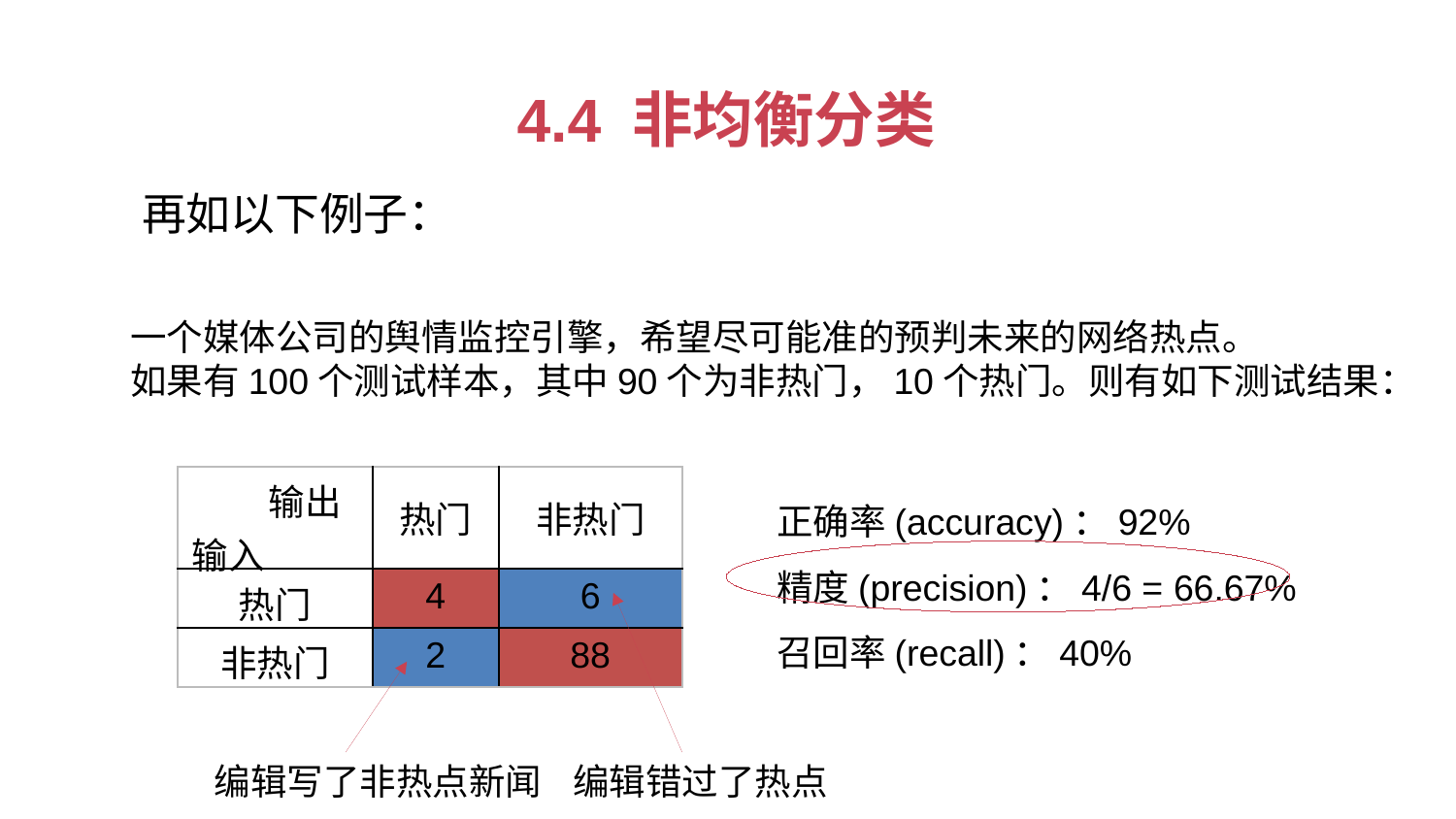

4.4 非均衡分类
再如以下例子：
一个媒体公司的舆情监控引擎，希望尽可能准的预判未来的网络热点。
如果有100个测试样本，其中90个为非热门，10个热门。则有如下测试结果：
| 输出 输入 | 热门 | 非热门 |
| --- | --- | --- |
| 热门 | 4 | 6 |
| 非热门 | 2 | 88 |
正确率(accuracy)：92%
精度(precision)：4/6 = 66.67%
召回率(recall)：40%

编辑写了非热点新闻
编辑错过了热点